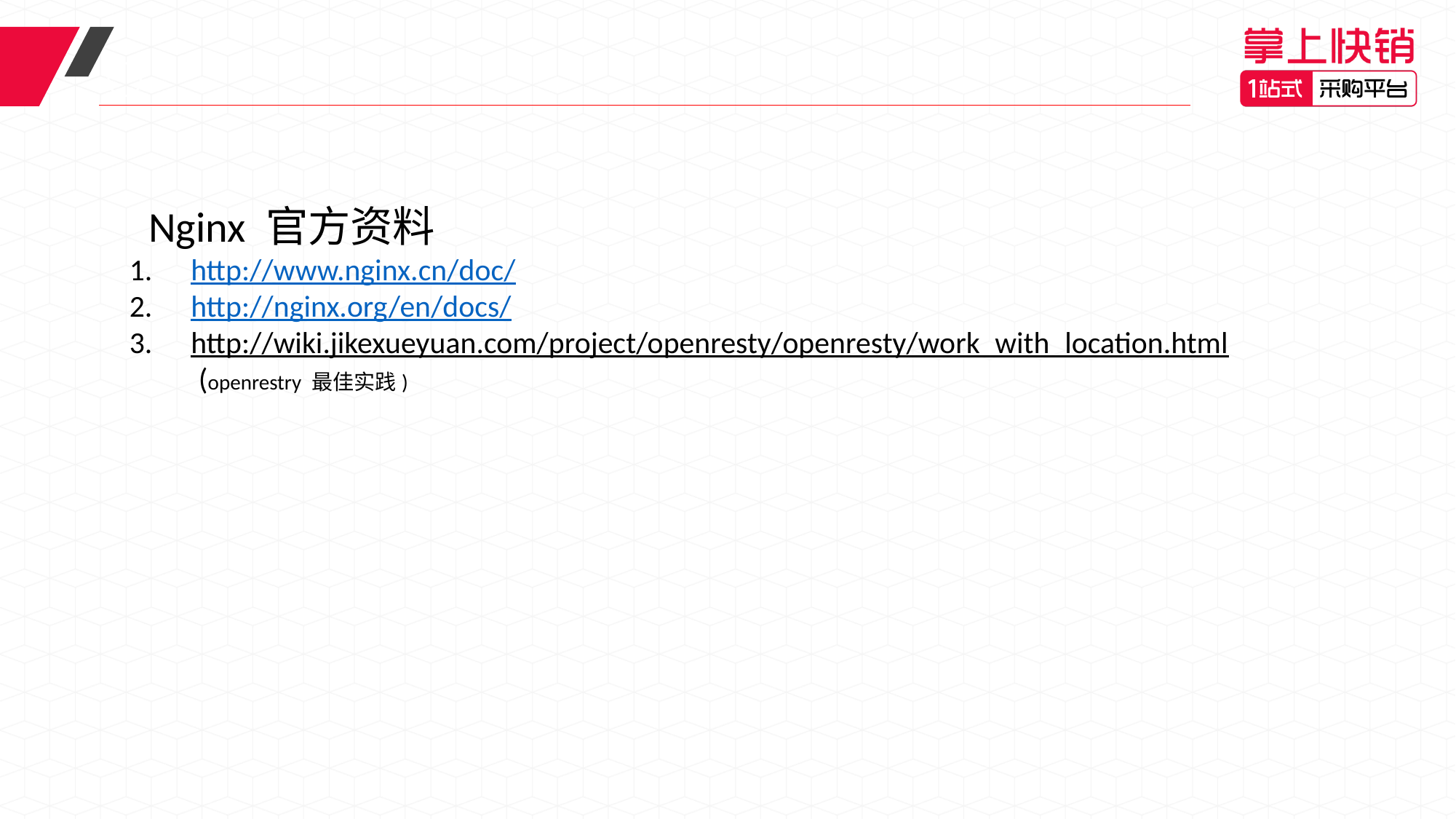

Nginx 官方资料
http://www.nginx.cn/doc/
http://nginx.org/en/docs/
http://wiki.jikexueyuan.com/project/openresty/openresty/work_with_location.html
          (openrestry 最佳实践)